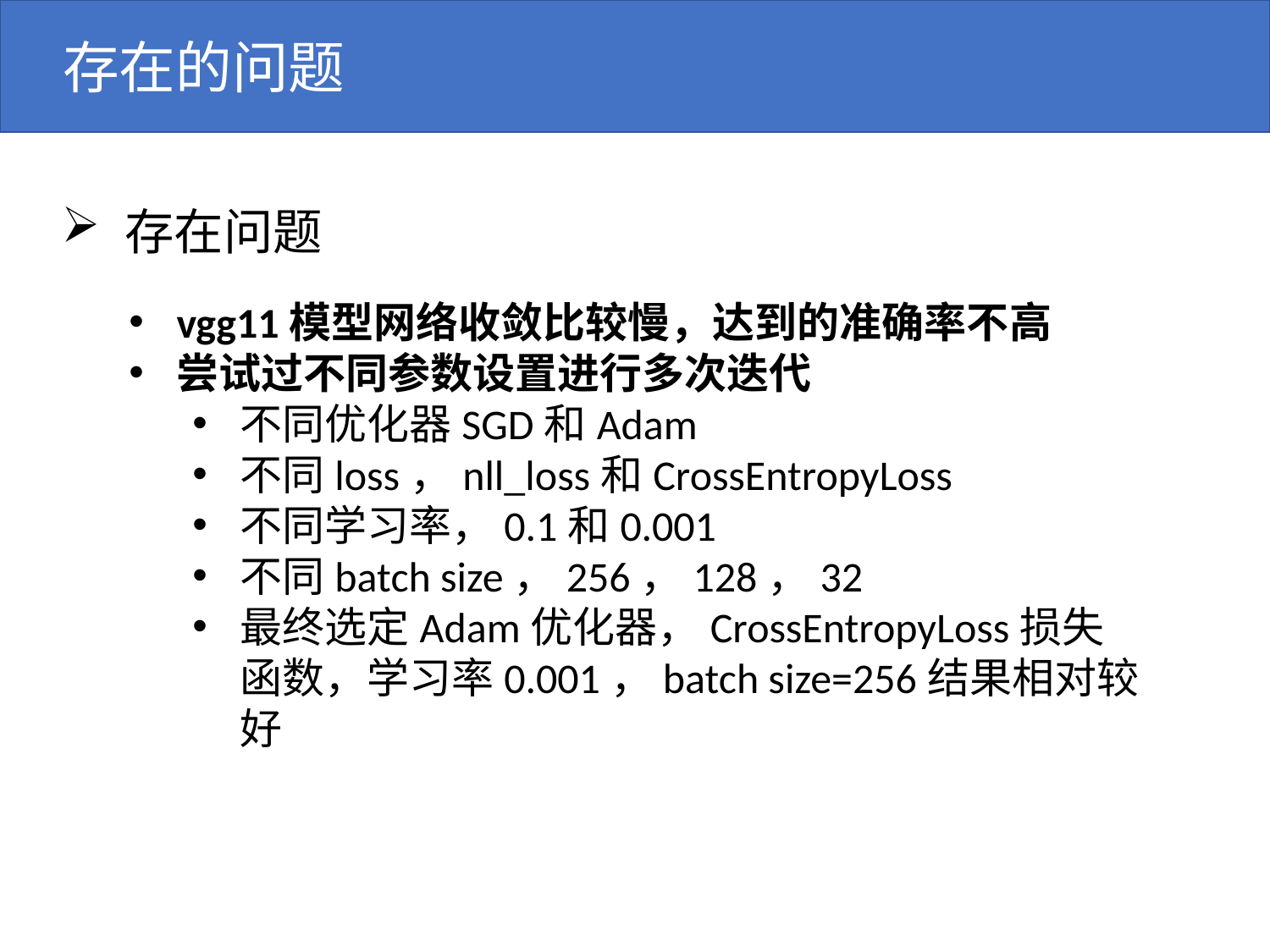

存在的问题
存在问题
vgg11模型网络收敛比较慢，达到的准确率不高
尝试过不同参数设置进行多次迭代
不同优化器SGD和Adam
不同loss，nll_loss和CrossEntropyLoss
不同学习率，0.1和0.001
不同batch size，256，128，32
最终选定Adam优化器，CrossEntropyLoss损失函数，学习率0.001，batch size=256结果相对较好